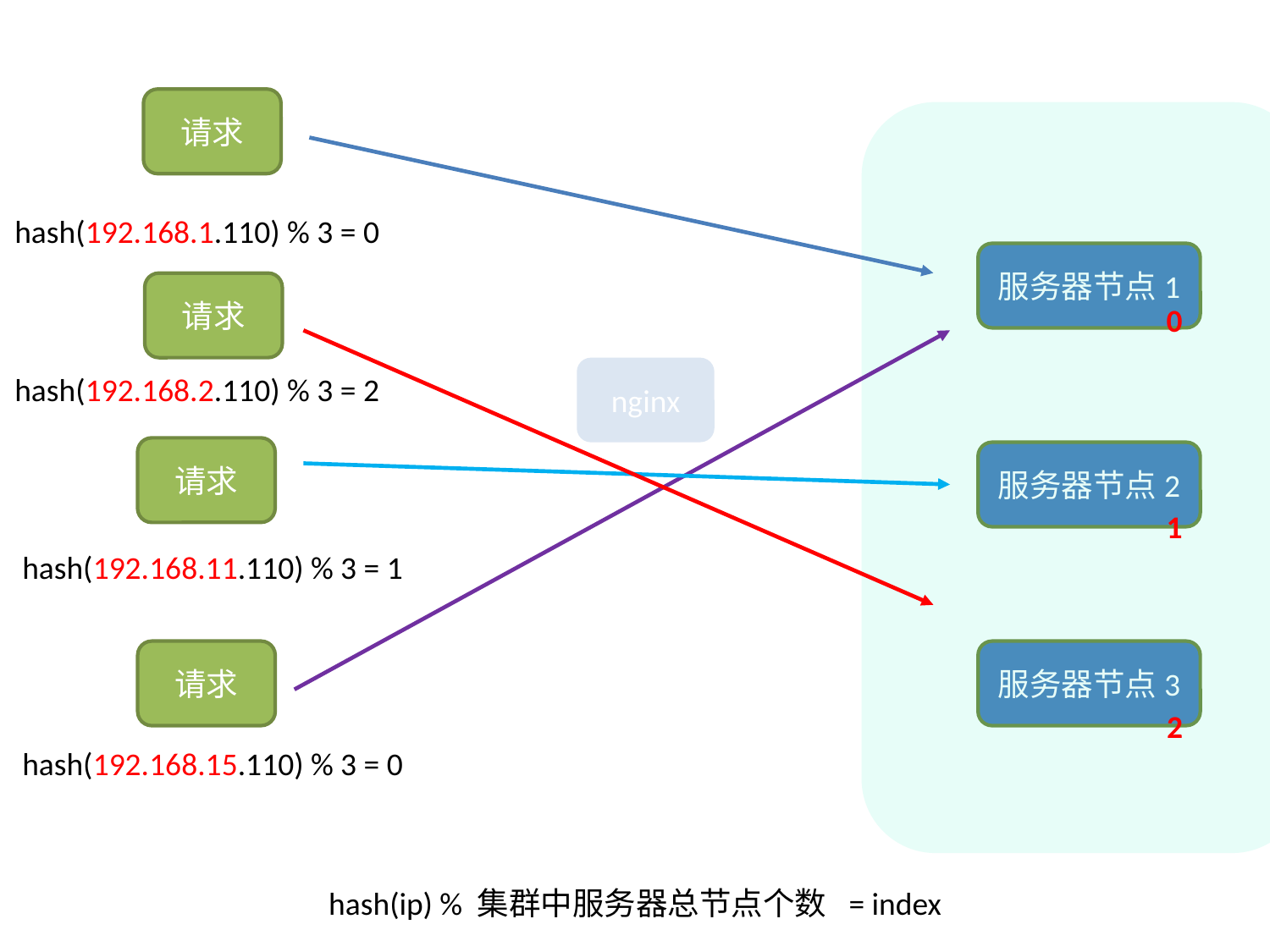

请求
请求
请求
请求

服务器节点1
服务器节点2
服务器节点3
hash(192.168.1.110) % 3 = 0
0
nginx
hash(192.168.2.110) % 3 = 2
1
hash(192.168.11.110) % 3 = 1
2
hash(192.168.15.110) % 3 = 0
hash(ip) % 集群中服务器总节点个数  = index